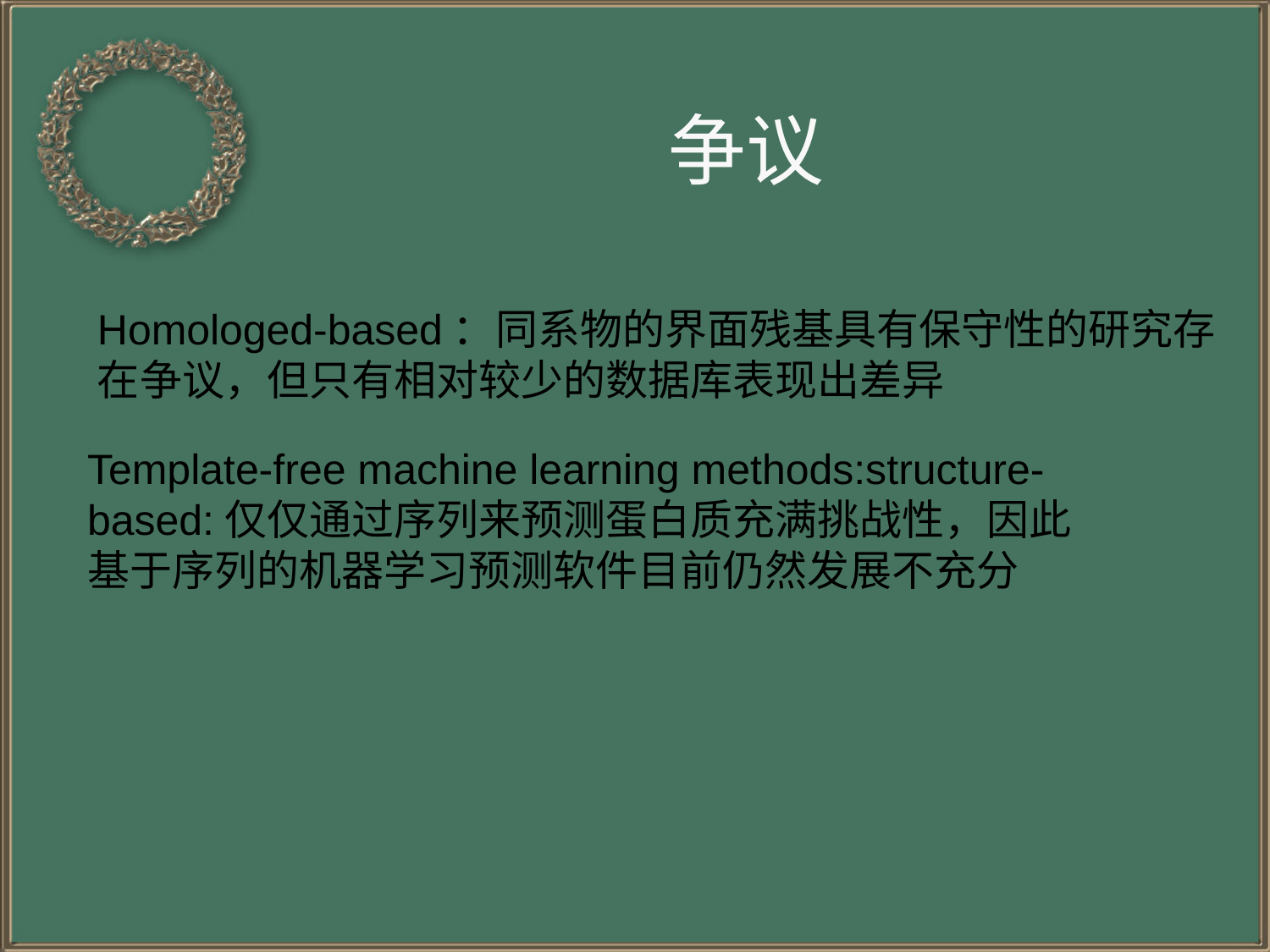

# 争议
Homologed-based：同系物的界面残基具有保守性的研究存在争议，但只有相对较少的数据库表现出差异
Template-free machine learning methods:structure-based:仅仅通过序列来预测蛋白质充满挑战性，因此基于序列的机器学习预测软件目前仍然发展不充分